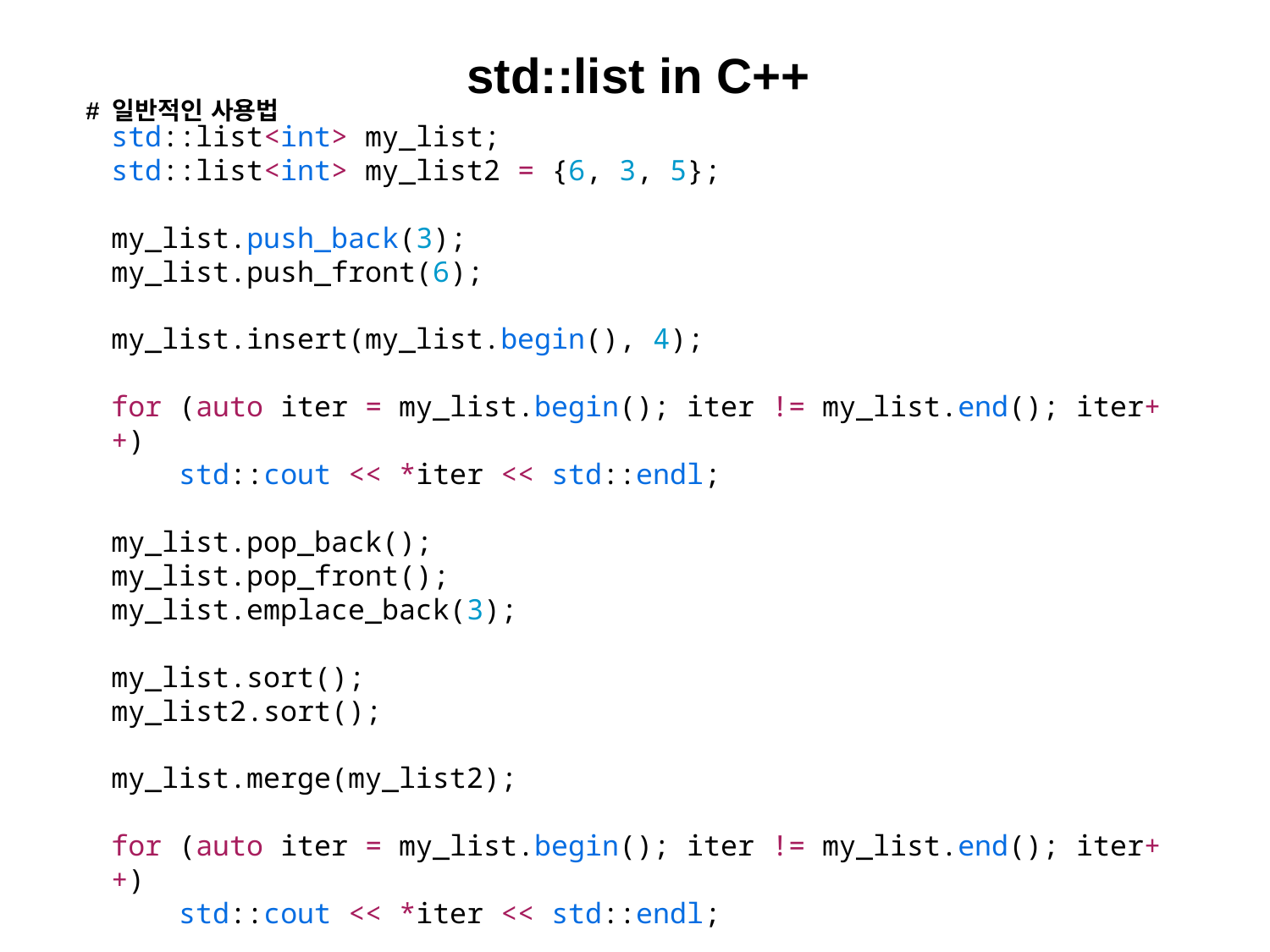

std::list in C++
# 일반적인 사용법
std::list<int> my_list;
std::list<int> my_list2 = {6, 3, 5};
my_list.push_back(3);
my_list.push_front(6);
my_list.insert(my_list.begin(), 4);
for (auto iter = my_list.begin(); iter != my_list.end(); iter++)
    std::cout << *iter << std::endl;
my_list.pop_back();
my_list.pop_front();
my_list.emplace_back(3);
my_list.sort();
my_list2.sort();
my_list.merge(my_list2);
for (auto iter = my_list.begin(); iter != my_list.end(); iter++)
    std::cout << *iter << std::endl;